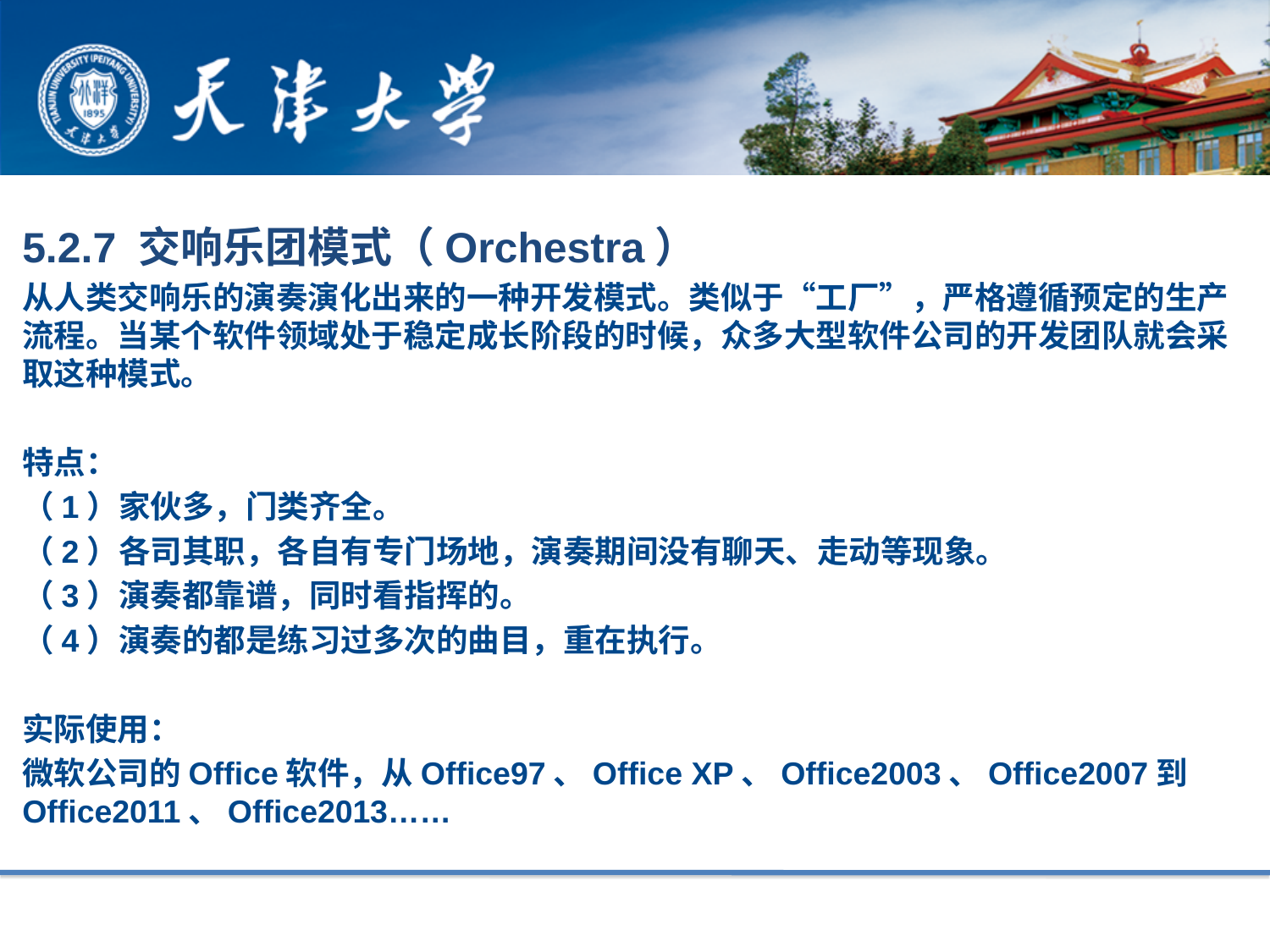

5.2.7 交响乐团模式（Orchestra）
从人类交响乐的演奏演化出来的一种开发模式。类似于“工厂”，严格遵循预定的生产流程。当某个软件领域处于稳定成长阶段的时候，众多大型软件公司的开发团队就会采取这种模式。

特点：
（1）家伙多，门类齐全。
（2）各司其职，各自有专门场地，演奏期间没有聊天、走动等现象。
（3）演奏都靠谱，同时看指挥的。
（4）演奏的都是练习过多次的曲目，重在执行。

实际使用：
微软公司的Office软件，从Office97、Office XP、Office2003、Office2007到Office2011、Office2013……